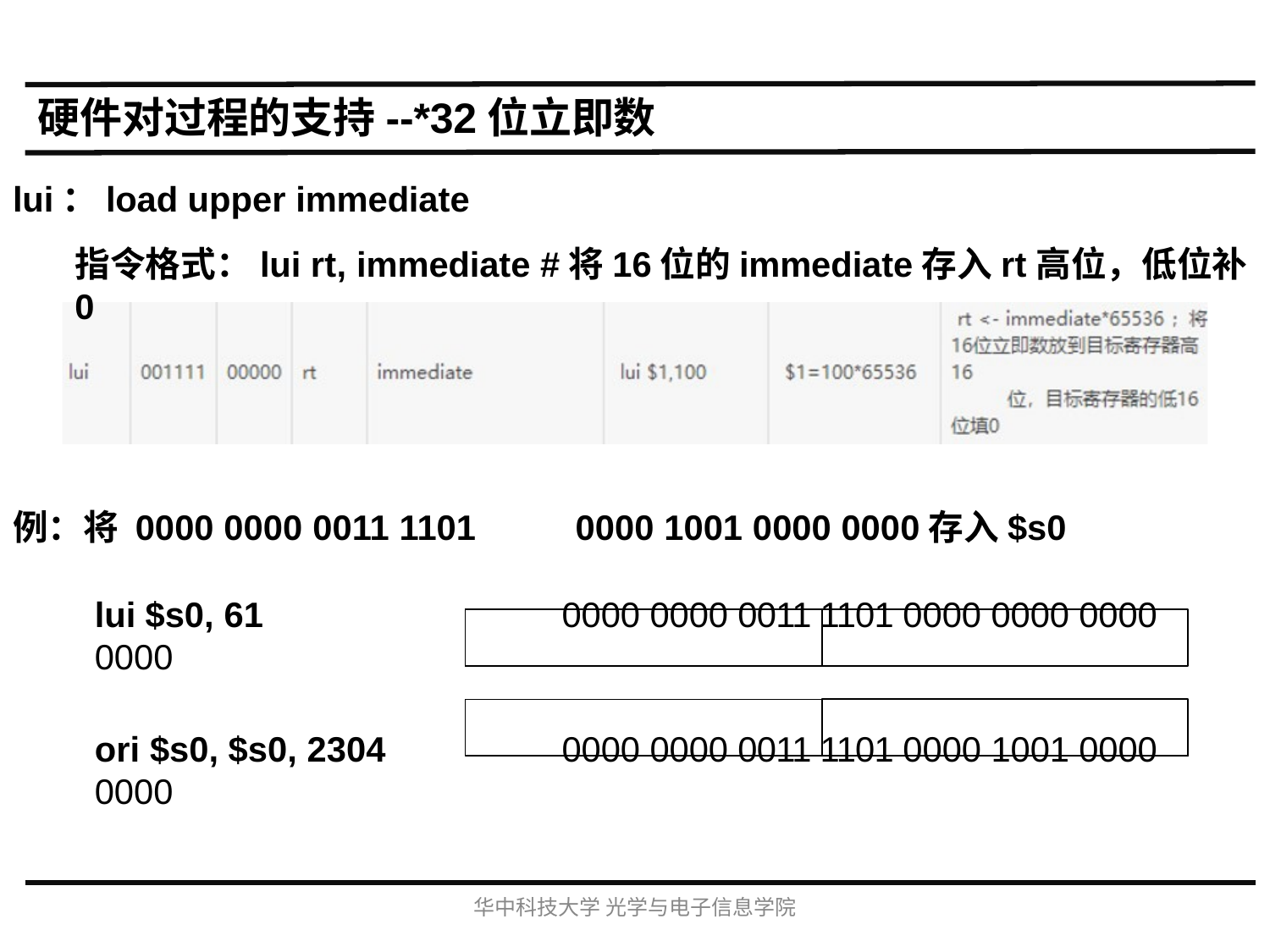

# 硬件对过程的支持--*32位立即数
lui：load upper immediate
指令格式：lui rt, immediate #将16位的immediate存入rt高位，低位补0

例：将 0000 0000 0011 1101	0000 1001 0000 0000存入$s0

lui $s0, 61	0000 0000 0011 1101 0000 0000 0000 0000

ori $s0, $s0, 2304	0000 0000 0011 1101 0000 1001 0000 0000

华中科技大学光学与电子信息学院